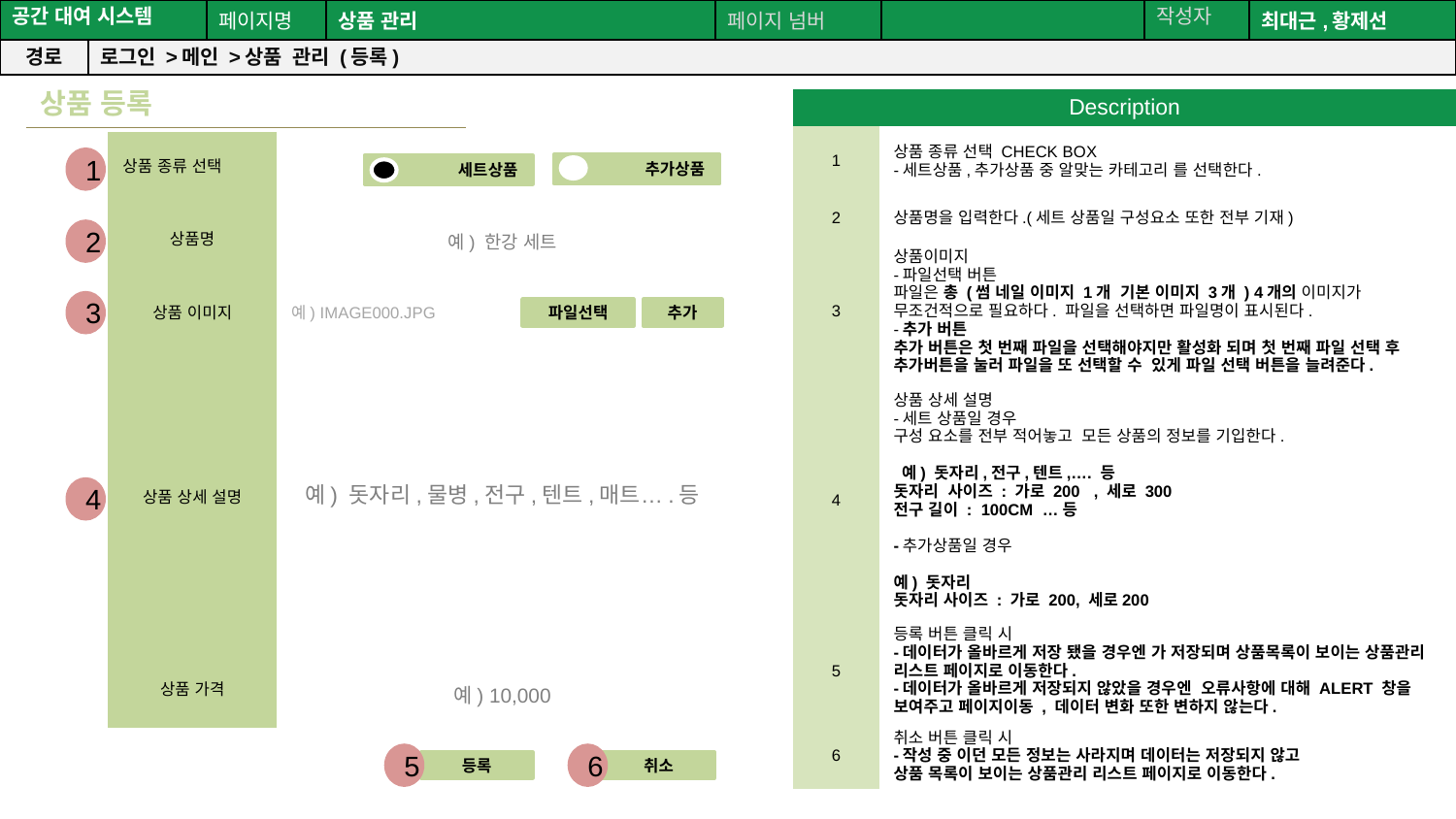

공간(오피스) 대여 시스템
| 공간 대여 시스템 |  | 페이지명 | 상품 관리 | 페이지 넘버 |  | 작성자 | 최대근,황제선 |
| --- | --- | --- | --- | --- | --- | --- | --- |
| 경로 | 로그인 >메인 >상품 관리 (등록) |  |  |  |  |  |  |
상품 등록
| Description |  |
| --- | --- |
| 1 | 상품 종류 선택 CHECK BOX -세트상품,추가상품 중 알맞는 카테고리 를 선택한다. |
| 2 | 상품명을 입력한다.(세트 상품일 구성요소 또한 전부 기재) |
| 3 | 상품이미지 -파일선택 버튼 파일은 총 (썸 네일 이미지 1개 기본 이미지 3개 ) 4개의 이미지가 무조건적으로 필요하다. 파일을 선택하면 파일명이 표시된다. -추가 버튼 추가 버튼은 첫 번째 파일을 선택해야지만 활성화 되며 첫 번째 파일 선택 후 추가버튼을 눌러 파일을 또 선택할 수 있게 파일 선택 버튼을 늘려준다. |
| 4 | 상품 상세 설명 -세트 상품일 경우 구성 요소를 전부 적어놓고 모든 상품의 정보를 기입한다. 예) 돗자리,전구,텐트,…. 등 돗자리 사이즈 : 가로 200 , 세로 300 전구 길이 : 100CM …등 -추가상품일 경우 예) 돗자리 돗자리 사이즈 : 가로 200, 세로200 |
| 5 | 등록 버튼 클릭 시 -데이터가 올바르게 저장 됐을 경우엔 가 저장되며 상품목록이 보이는 상품관리 리스트 페이지로 이동한다. -데이터가 올바르게 저장되지 않았을 경우엔 오류사항에 대해 ALERT 창을 보여주고 페이지이동 , 데이터 변화 또한 변하지 않는다. |
| 6 | 취소 버튼 클릭 시 -작성 중 이던 모든 정보는 사라지며 데이터는 저장되지 않고 상품 목록이 보이는 상품관리 리스트 페이지로 이동한다. |
| 상품 종류 선택 |  |
| --- | --- |
| 상품명 | 예) 한강 세트 |
| 상품 이미지 | 예) IMAGE000.JPG |
| 상품 상세 설명 | 예) 돗자리,물병,전구,텐트,매트….등 |
| 상품 가격 | 예) 10,000 |
|  |  |
1
추가상품

  세트상품

2
3
추가
파일선택
4
5
6
등록
취소